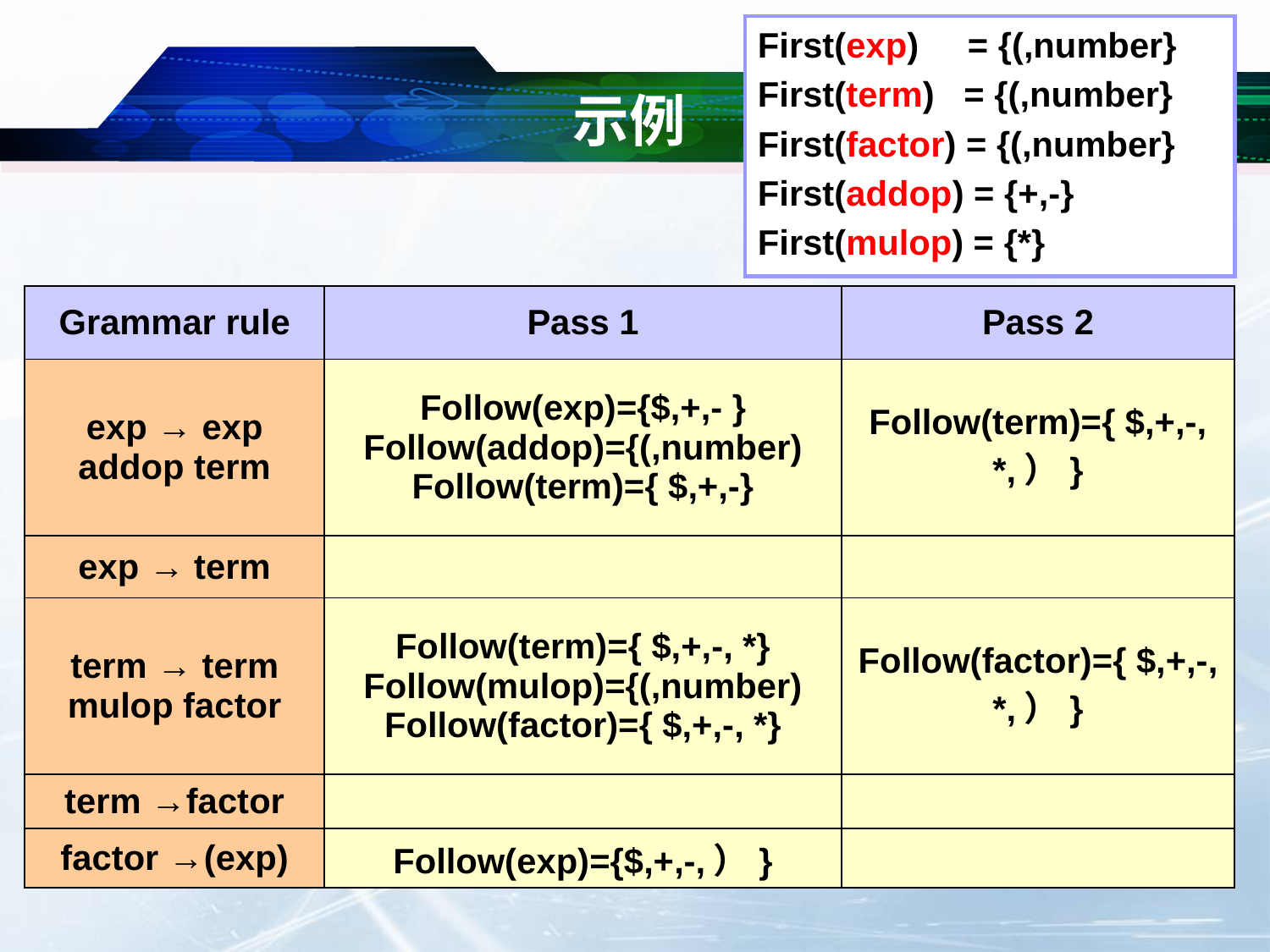

First(exp)     = {(,number}
First(term)   = {(,number}
First(factor) = {(,number}
First(addop) = {+,-}
First(mulop) = {*}
# 示例
| Grammar rule | Pass 1 | Pass 2 |
| --- | --- | --- |
| exp → exp addop term | Follow(exp)={$,+,- } Follow(addop)={(,number) Follow(term)={ $,+,-} | Follow(term)={ $,+,-, \*,）} |
| exp → term |  |  |
| term → term mulop factor | Follow(term)={ $,+,-, \*} Follow(mulop)={(,number) Follow(factor)={ $,+,-, \*} | Follow(factor)={ $,+,-, \*,）} |
| term →factor |  |  |
| factor →(exp) | Follow(exp)={$,+,-,）} |  |